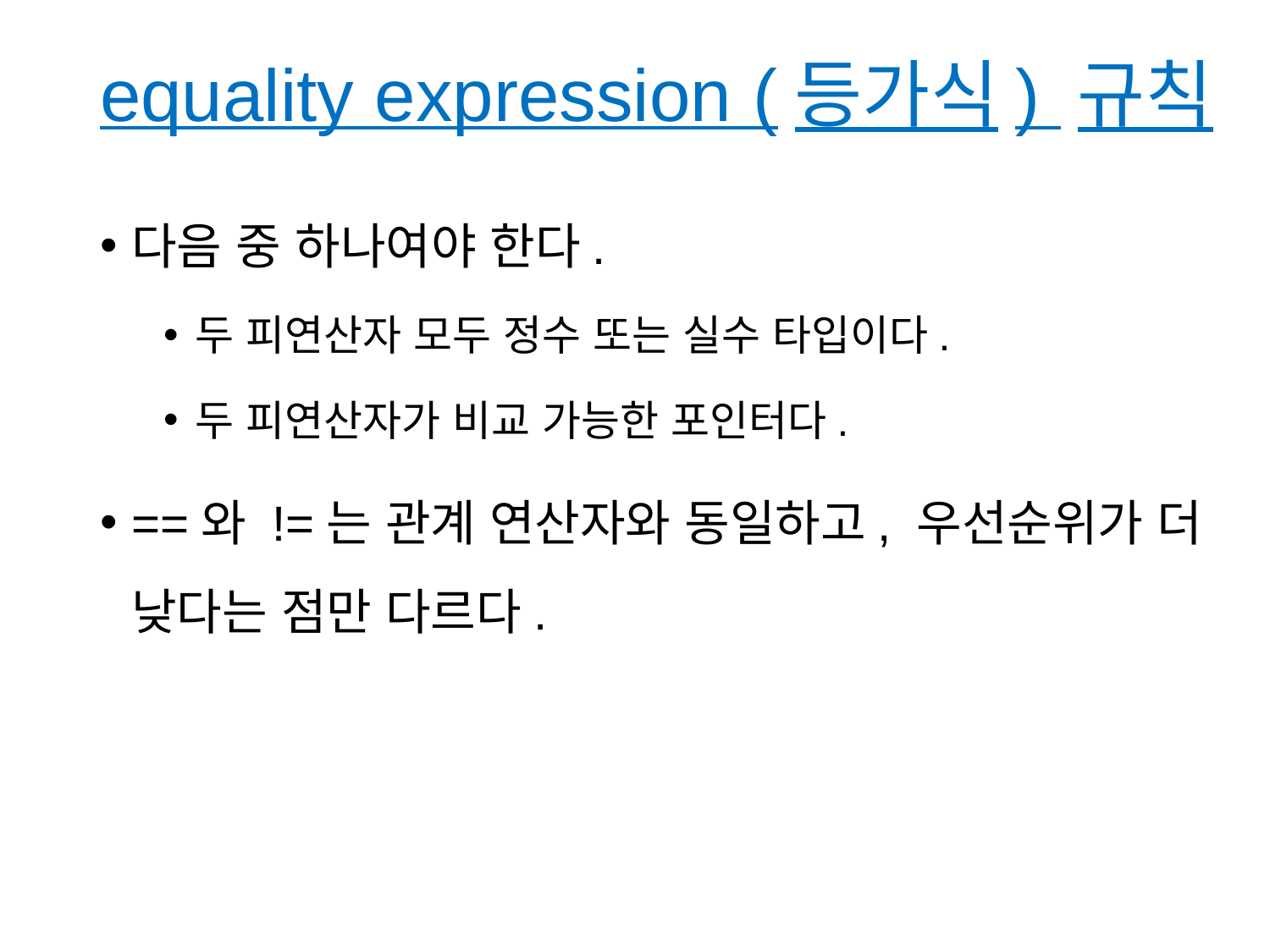

# equality expression (등가식) 규칙
다음 중 하나여야 한다.
두 피연산자 모두 정수 또는 실수 타입이다.
두 피연산자가 비교 가능한 포인터다.
==와 !=는 관계 연산자와 동일하고, 우선순위가 더 낮다는 점만 다르다.